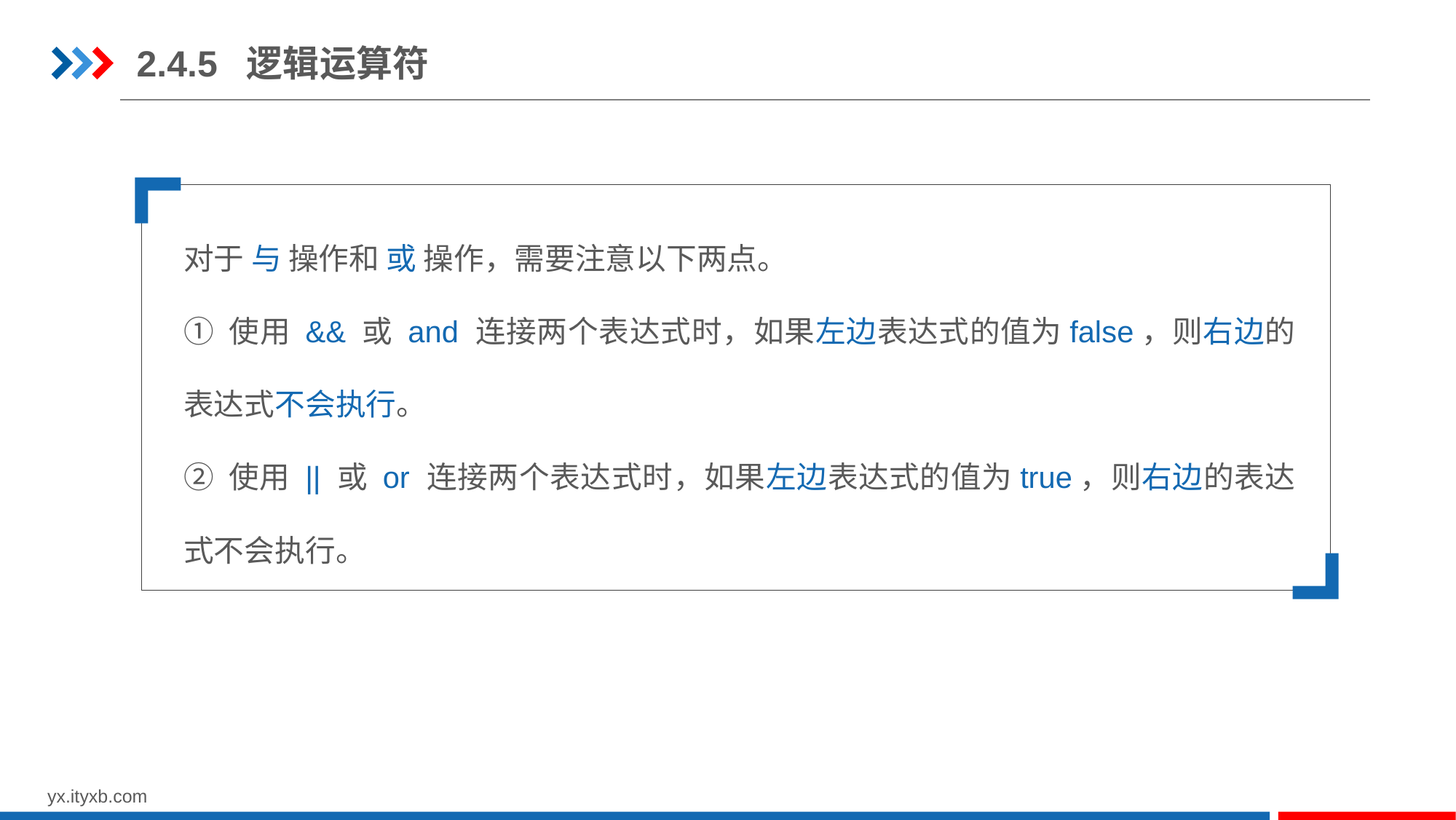

2.4.5  逻辑运算符

对于 与 操作和 或 操作，需要注意以下两点。
① 使用 && 或 and 连接两个表达式时，如果左边表达式的值为false，则右边的表达式不会执行。
② 使用 || 或 or 连接两个表达式时，如果左边表达式的值为true，则右边的表达式不会执行。